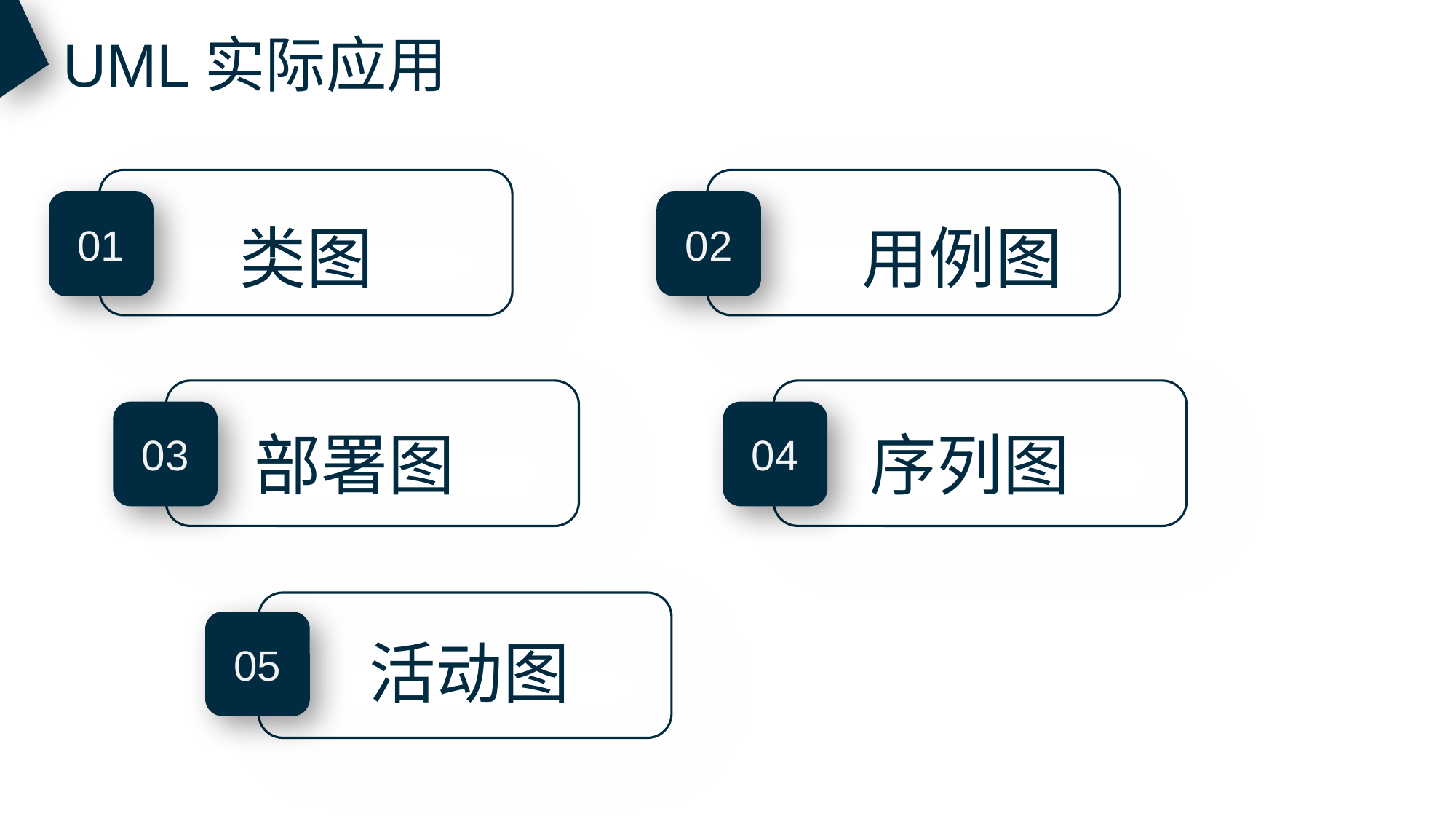

UML实际应用

用例图
类图
01
02

部署图
序列图
03
04

活动图
05